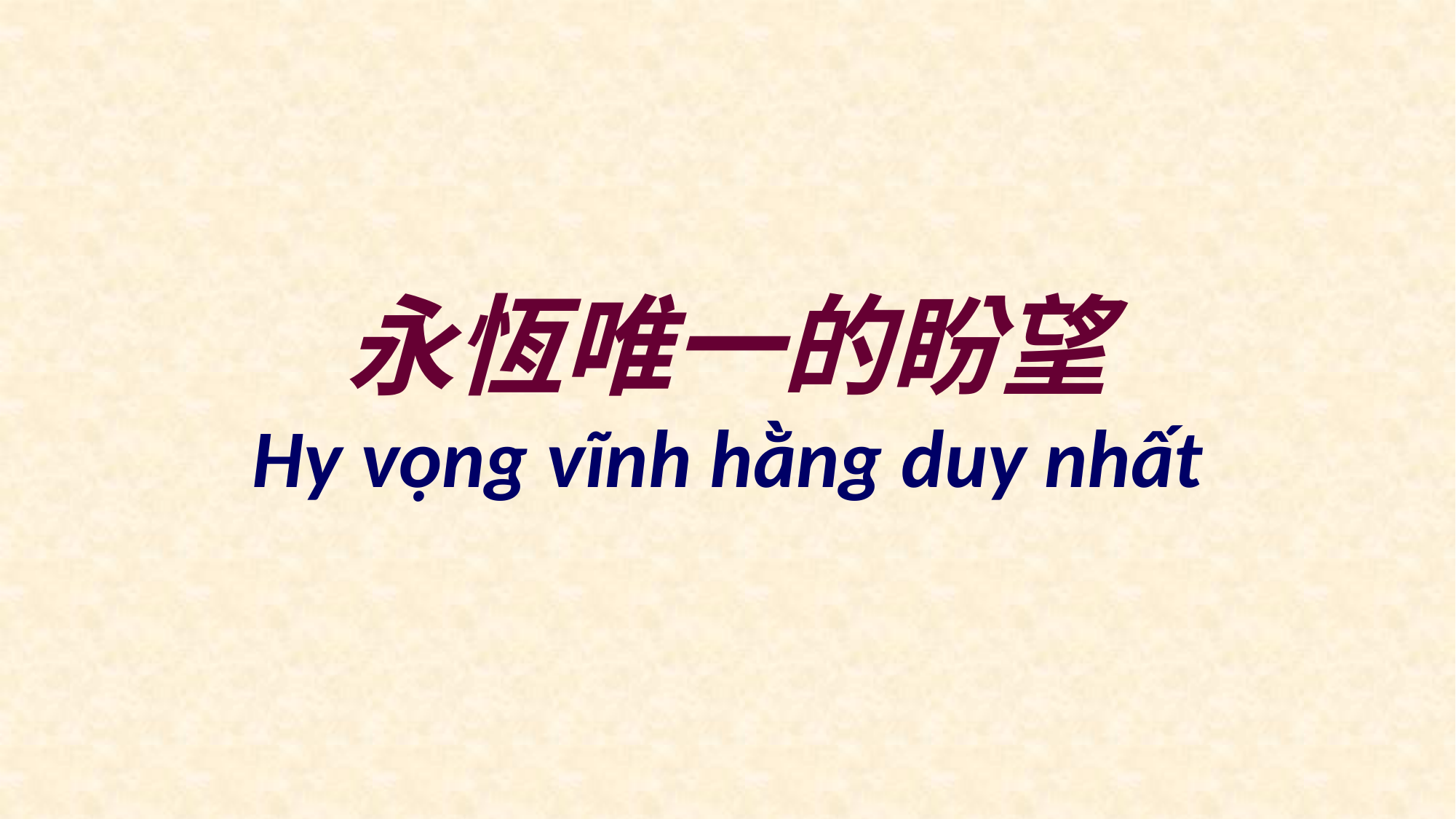

# 永恆唯一的盼望
Hy vọng vĩnh hằng duy nhất